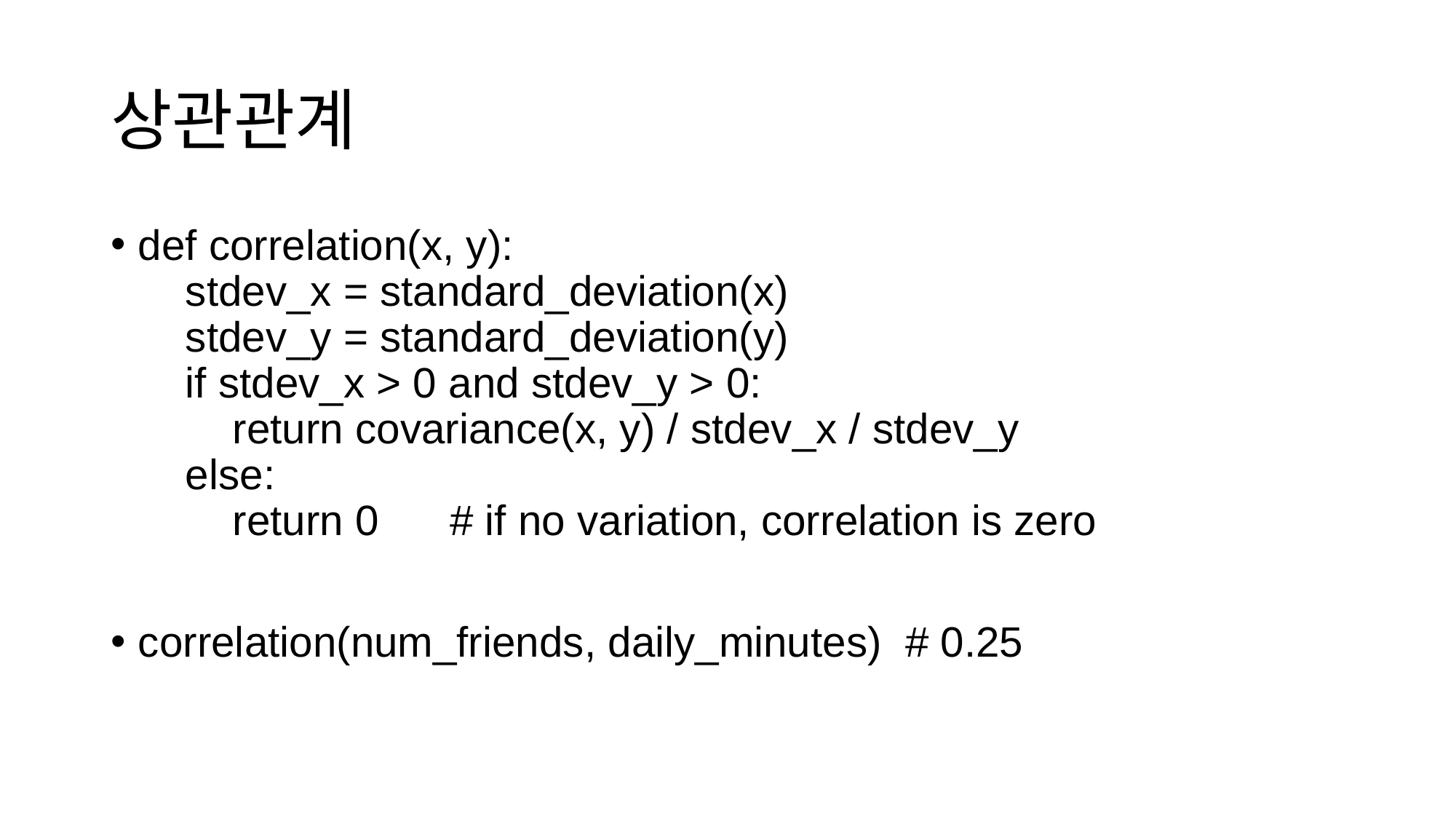

# 상관관계
def correlation(x, y):
    stdev_x = standard_deviation(x)
    stdev_y = standard_deviation(y)
    if stdev_x > 0 and stdev_y > 0:
        return covariance(x, y) / stdev_x / stdev_y
    else:
        return 0      # if no variation, correlation is zero

correlation(num_friends, daily_minutes)  # 0.25